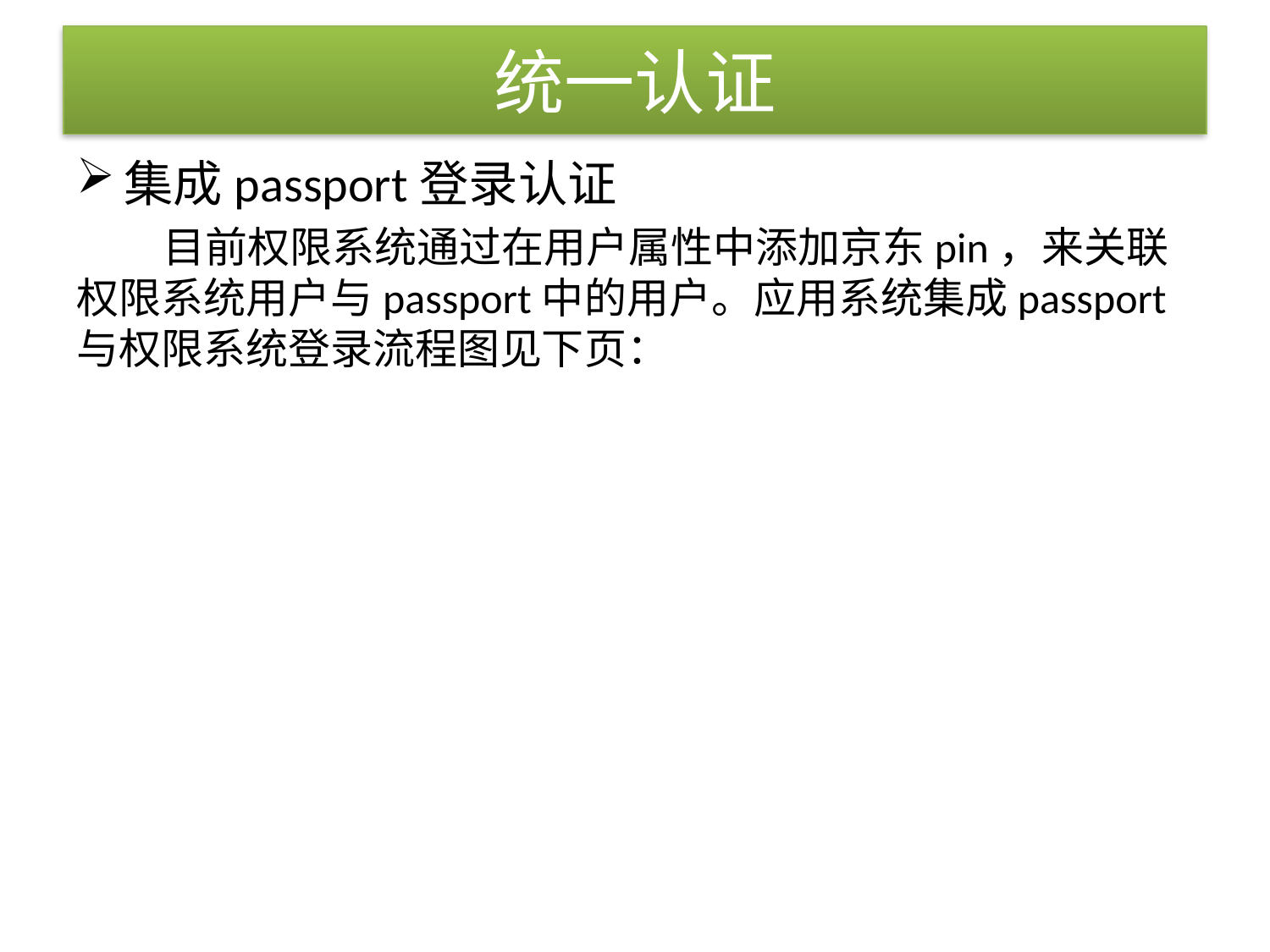

统一认证
#
集成passport登录认证
        目前权限系统通过在用户属性中添加京东pin，来关联权限系统用户与passport中的用户。应用系统集成passport与权限系统登录流程图见下页：